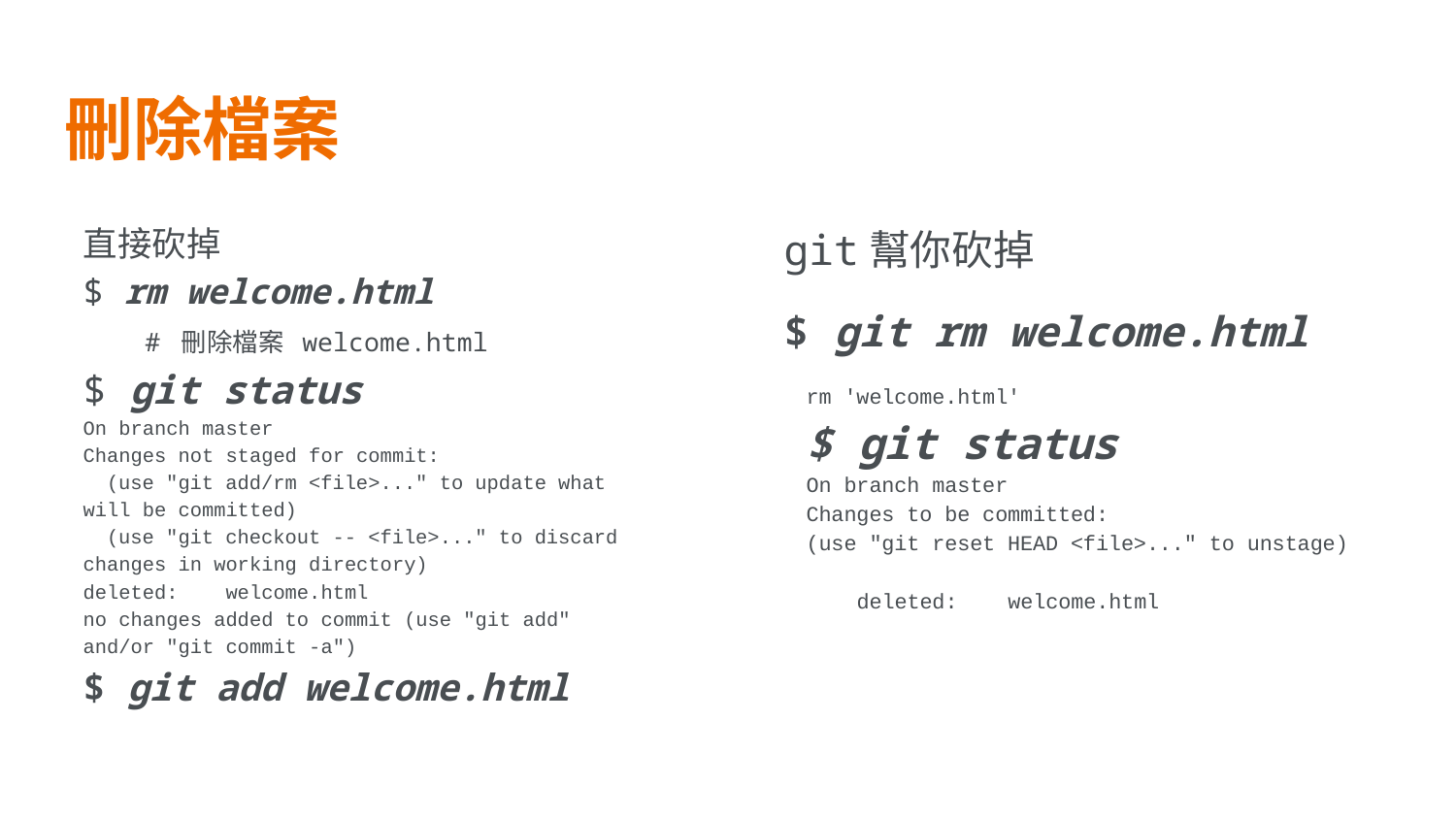

# 刪除檔案
直接砍掉
$ rm welcome.html              # 刪除檔案 welcome.html
$ git status
On branch master
Changes not staged for commit:
  (use "git add/rm <file>..." to update what will be committed)
  (use "git checkout -- <file>..." to discard changes in working directory)
	deleted:    welcome.html
no changes added to commit (use "git add" and/or "git commit -a")
$ git add welcome.html
git幫你砍掉
$ git rm welcome.html
rm 'welcome.html'
$ git status
On branch master
Changes to be committed:
(use "git reset HEAD <file>..." to unstage)

    deleted:    welcome.html